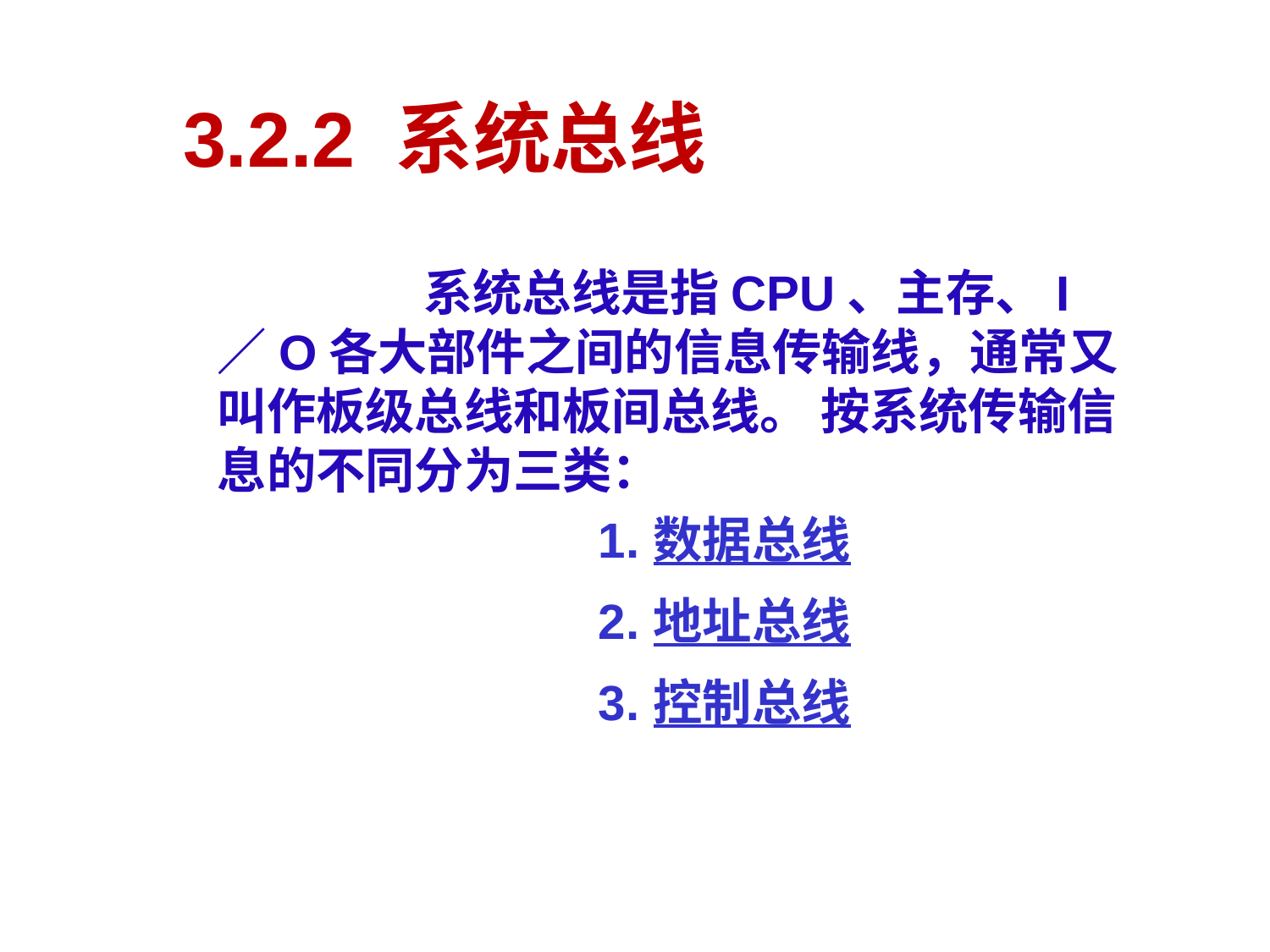

# 3.2.2 系统总线
		      系统总线是指CPU、主存、I／O各大部件之间的信息传输线，通常又叫作板级总线和板间总线。 按系统传输信息的不同分为三类：
   				1. 数据总线
				2. 地址总线
				3. 控制总线